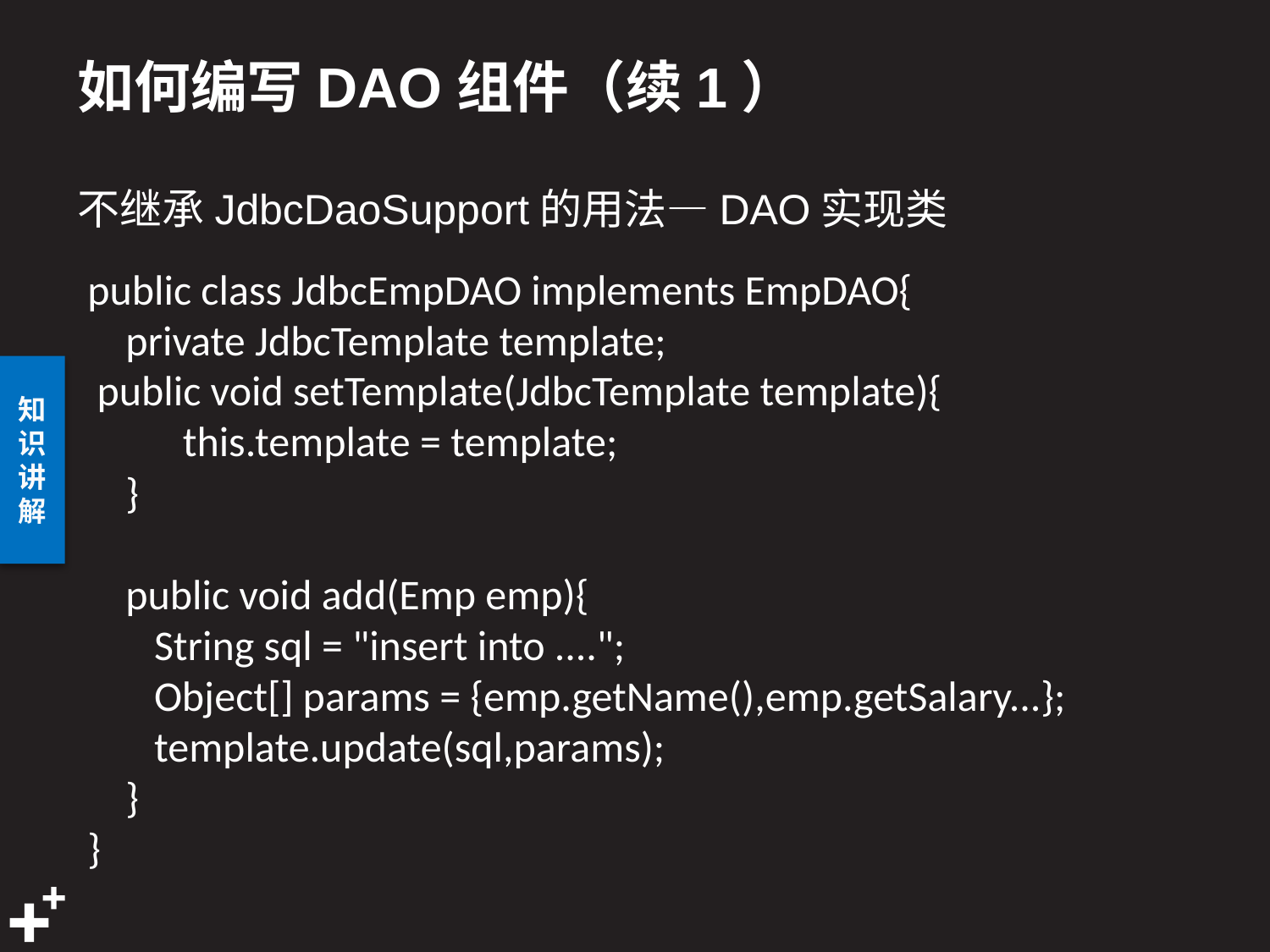

# 如何编写DAO组件（续1）
不继承JdbcDaoSupport的用法—DAO实现类
public class JdbcEmpDAO implements EmpDAO{
    private JdbcTemplate template;
 public void setTemplate(JdbcTemplate template){
          this.template = template;
    }

    public void add(Emp emp){
       String sql = "insert into ....";
       Object[] params = {emp.getName(),emp.getSalary...};
       template.update(sql,params);
    }
}